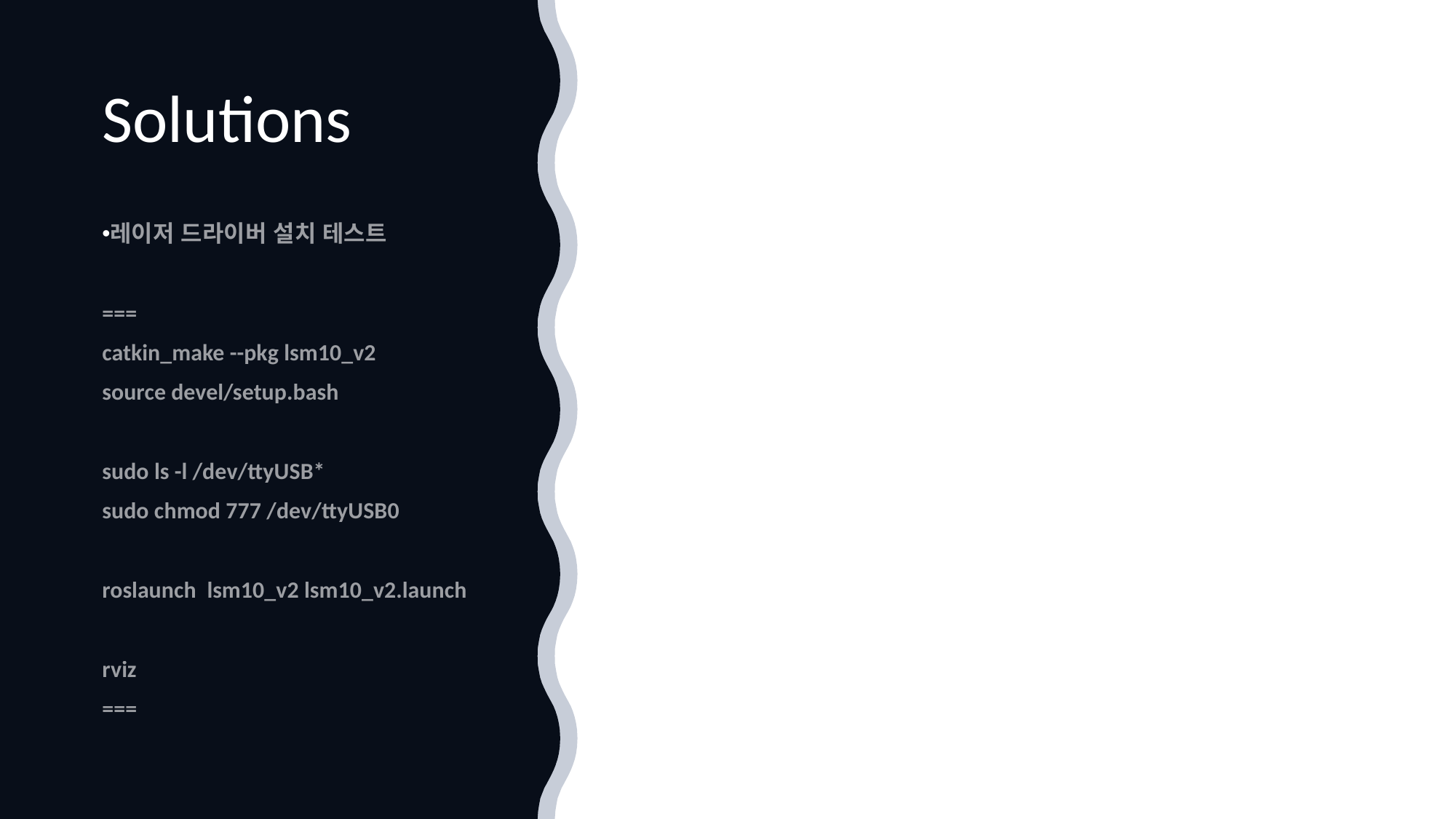

# Solutions
레이저 드라이버 설치 테스트

===
catkin_make --pkg lsm10_v2
source devel/setup.bash

sudo ls -l /dev/ttyUSB*
sudo chmod 777 /dev/ttyUSB0

roslaunch  lsm10_v2 lsm10_v2.launch

rviz
===